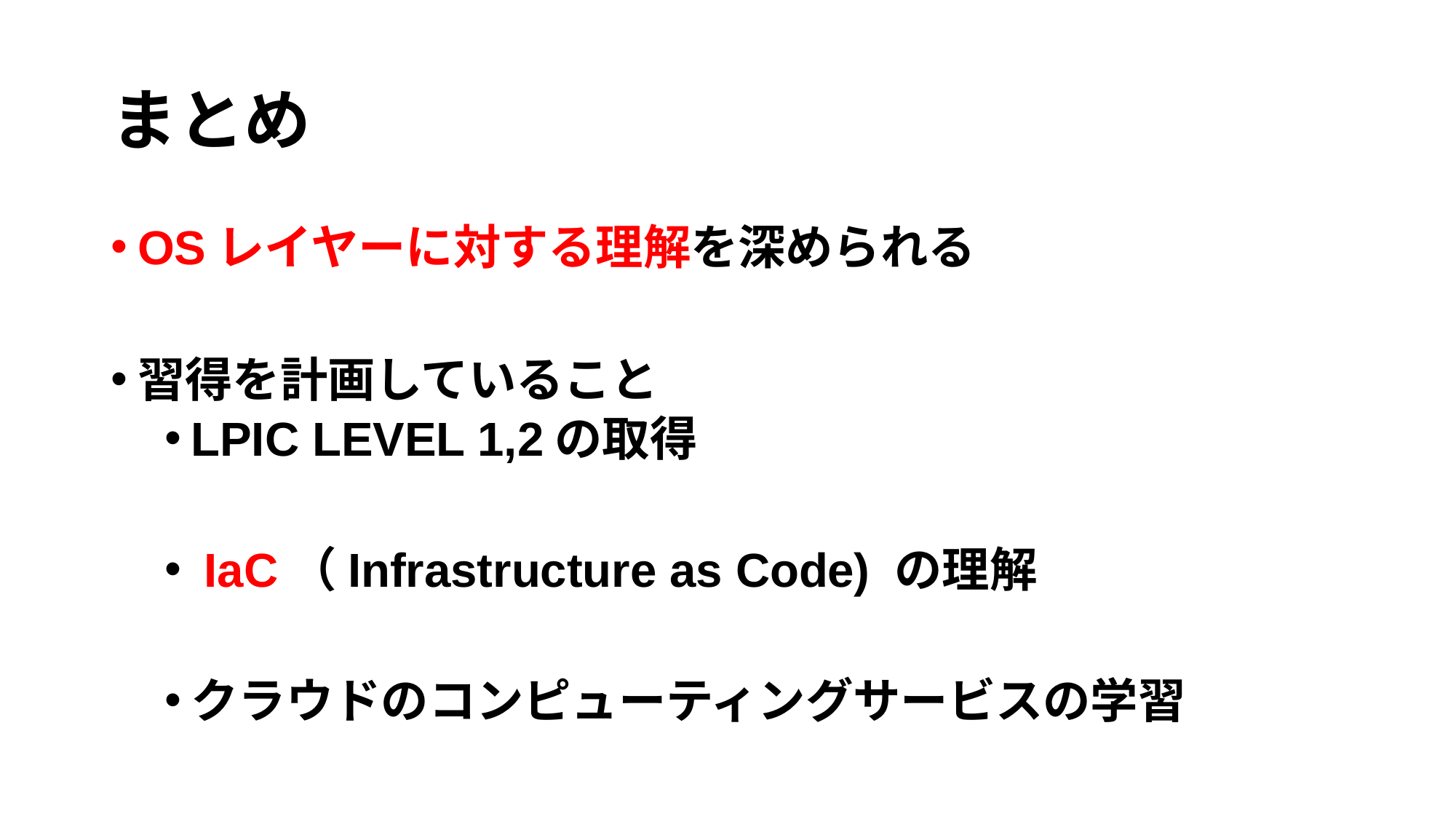

# まとめ
OSレイヤーに対する理解を深められる

習得を計画していること
LPIC LEVEL 1,2の取得

 IaC（Infrastructure as Code) の理解

クラウドのコンピューティングサービスの学習